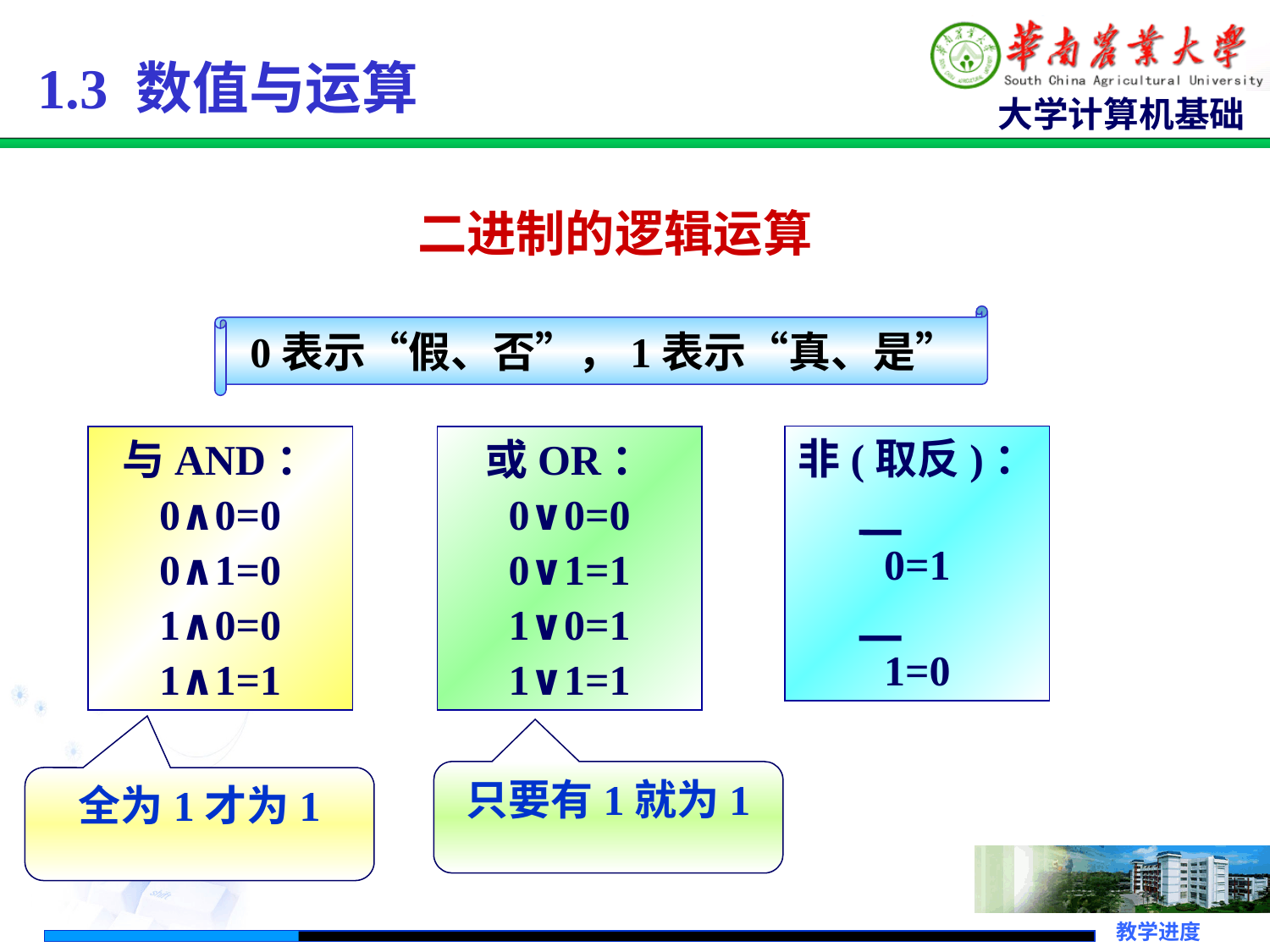

1.3 数值与运算
二进制的逻辑运算
0表示“假、否”，1表示“真、是”
非(取反)：
0=1
1=0

与AND：
0∧0=0
0∧1=0
1∧0=0
1∧1=1
或OR：
0∨0=0
0∨1=1
1∨0=1
1∨1=1
只要有1就为1
全为1才为1